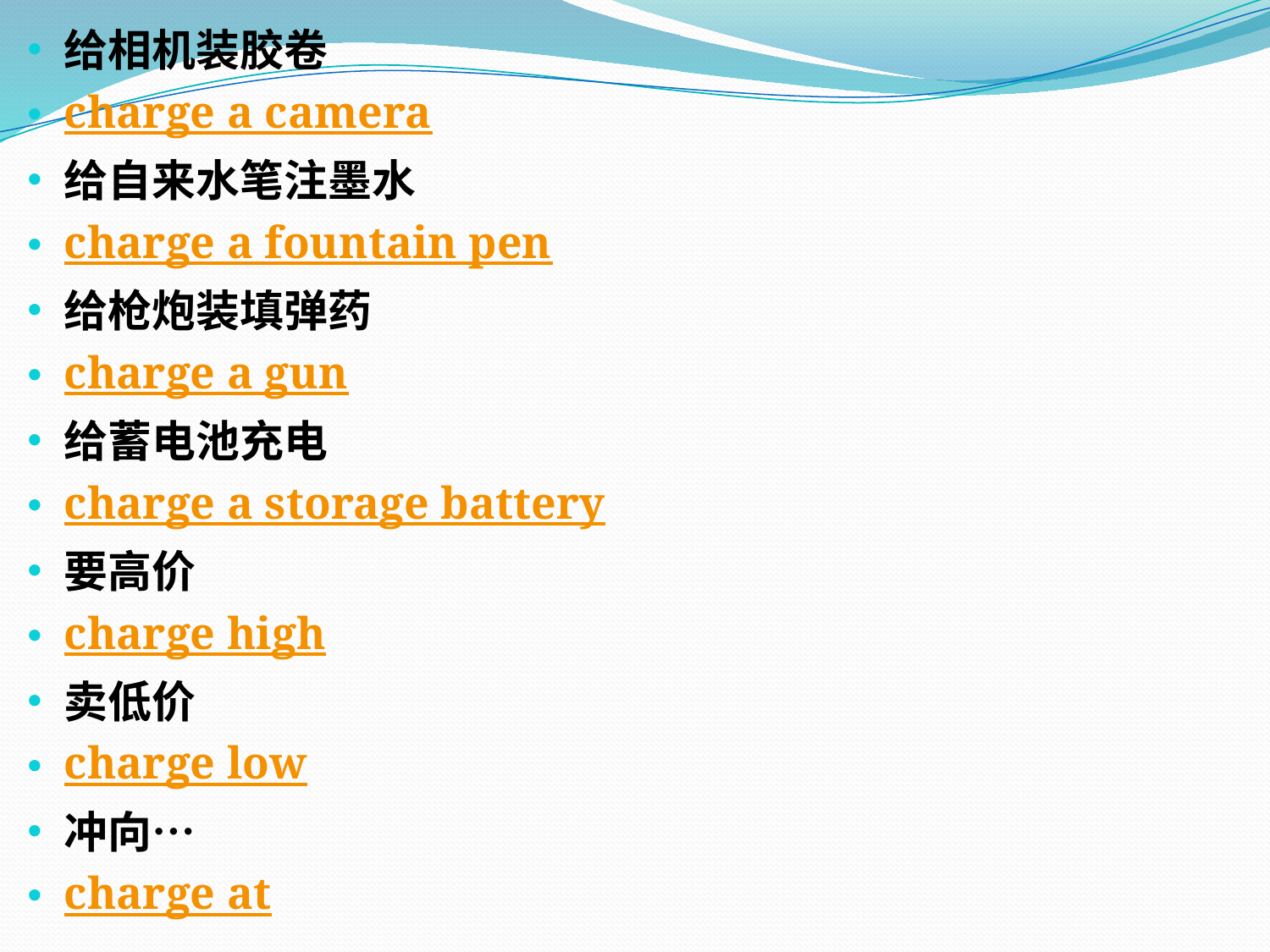

给相机装胶卷
charge a camera
给自来水笔注墨水
charge a fountain pen
给枪炮装填弹药
charge a gun
给蓄电池充电
charge a storage battery
要高价
charge high
卖低价
charge low
冲向…
charge at